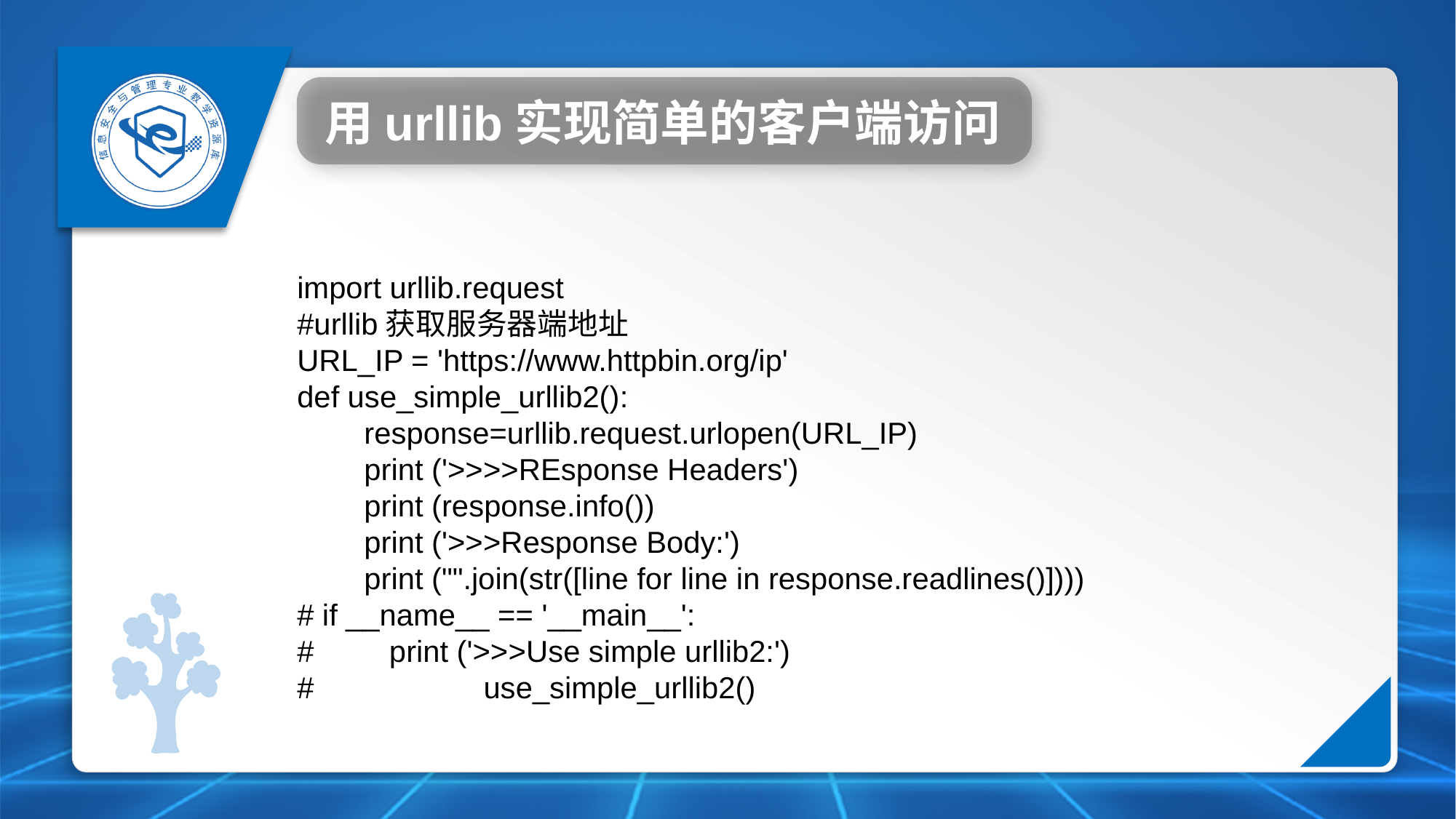

用urllib实现简单的客户端访问
import urllib.request
#urllib获取服务器端地址
URL_IP = 'https://www.httpbin.org/ip'
def use_simple_urllib2():
        response=urllib.request.urlopen(URL_IP)
        print ('>>>>REsponse Headers')
        print (response.info())
        print ('>>>Response Body:')
        print ("".join(str([line for line in response.readlines()])))
# if __name__ == '__main__':
#         print ('>>>Use simple urllib2:')
#        	use_simple_urllib2()